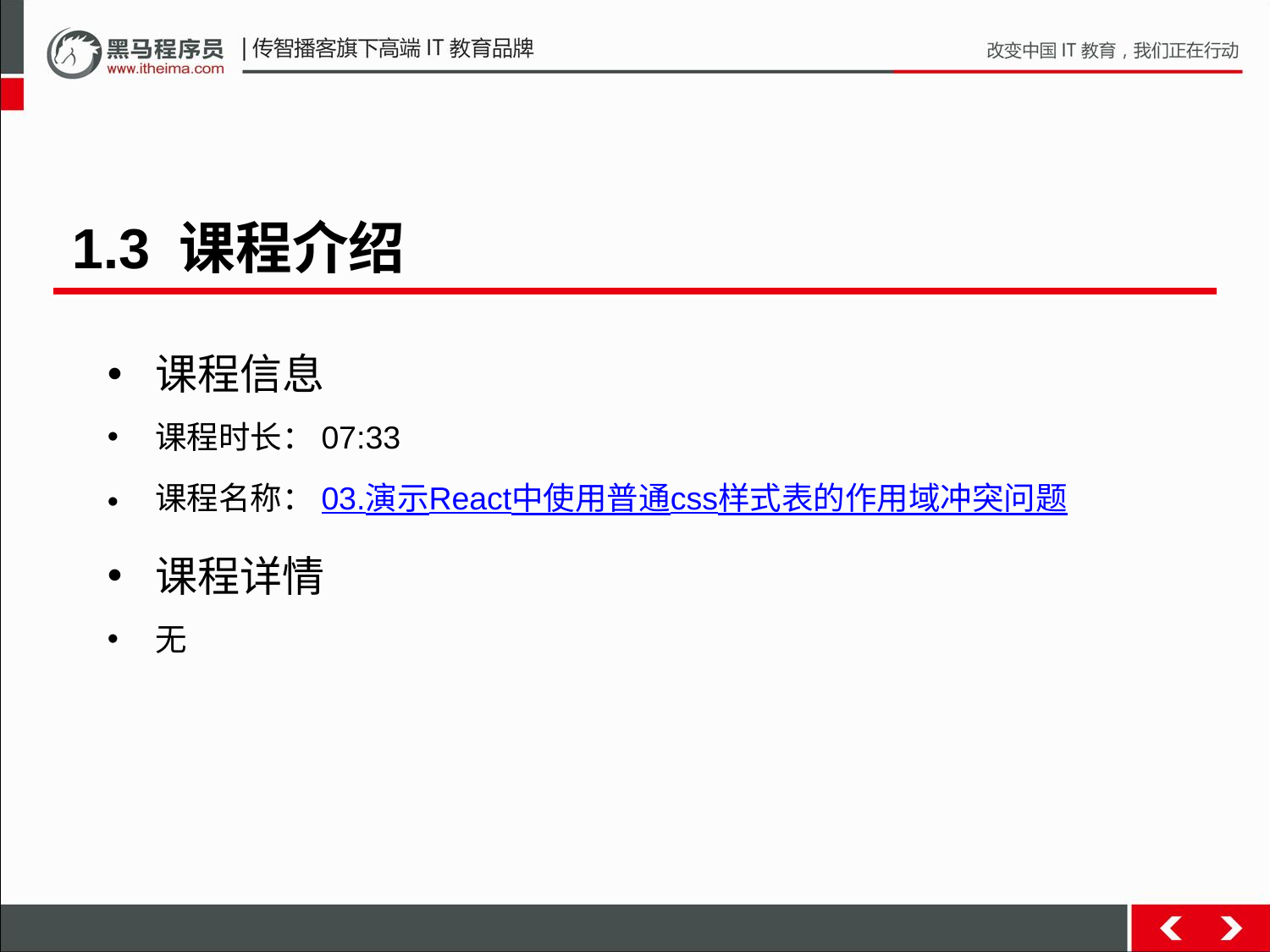

1.3 课程介绍
课程信息
课程时长：07:33
课程名称：03.演示React中使用普通css样式表的作用域冲突问题
课程详情
无